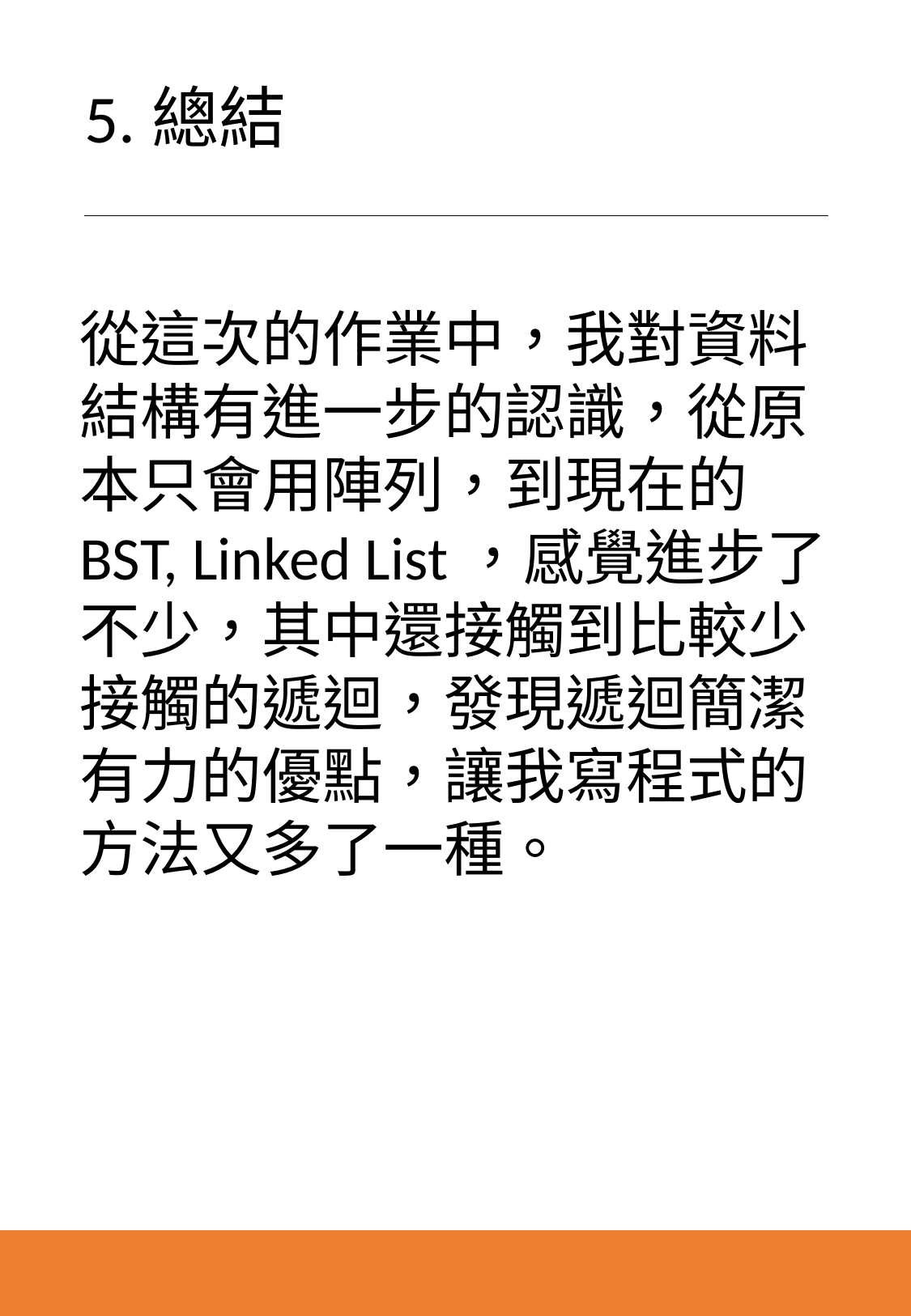

5.總結
從這次的作業中，我對資料結構有進一步的認識，從原本只會用陣列，到現在的BST, Linked List，感覺進步了不少，其中還接觸到比較少接觸的遞迴，發現遞迴簡潔有力的優點，讓我寫程式的方法又多了一種。